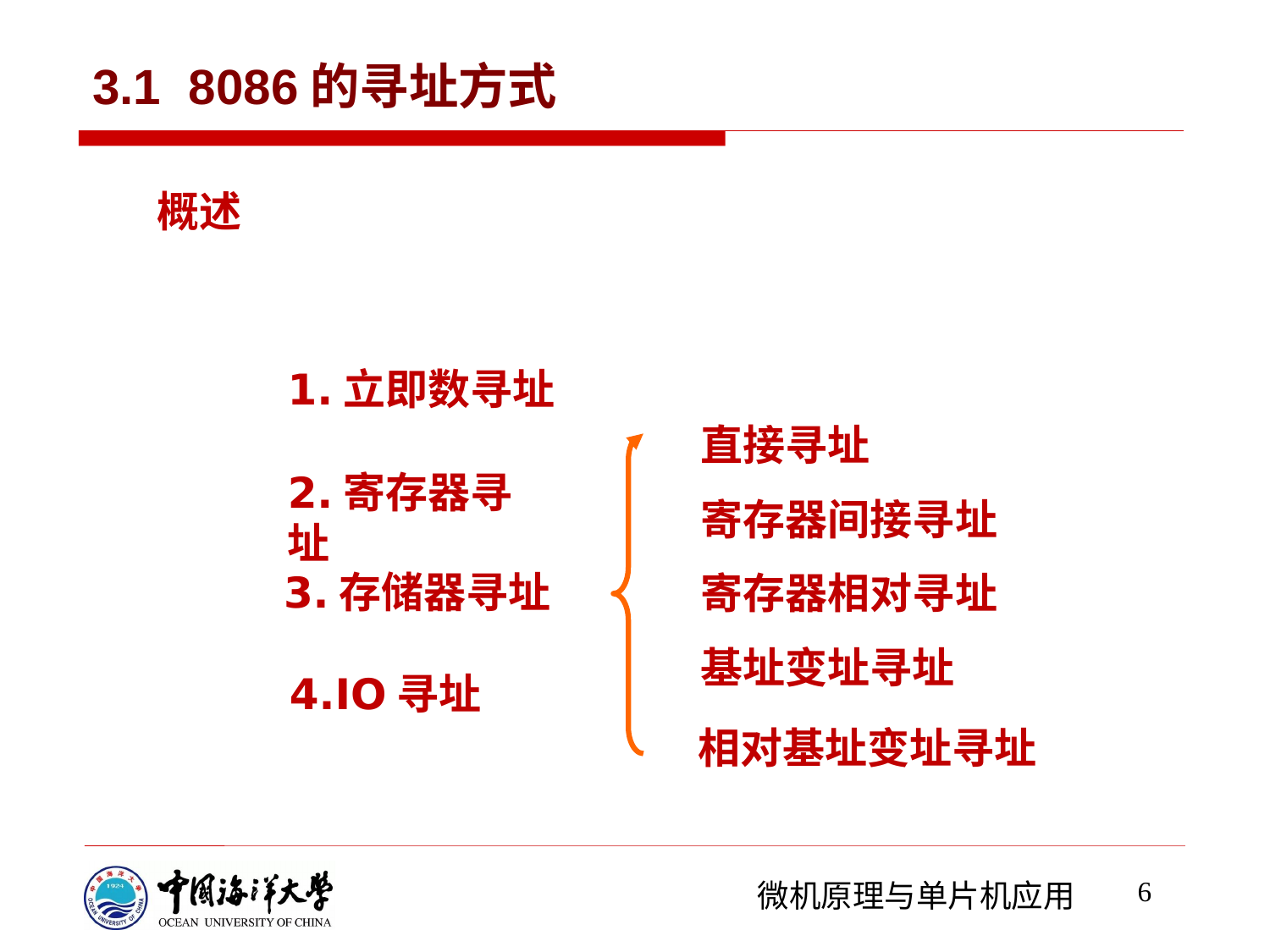

# 3.1  8086的寻址方式
概述

1.立即数寻址
直接寻址

2.寄存器寻址
寄存器间接寻址
3.存储器寻址
寄存器相对寻址
基址变址寻址
4.IO寻址
相对基址变址寻址
6